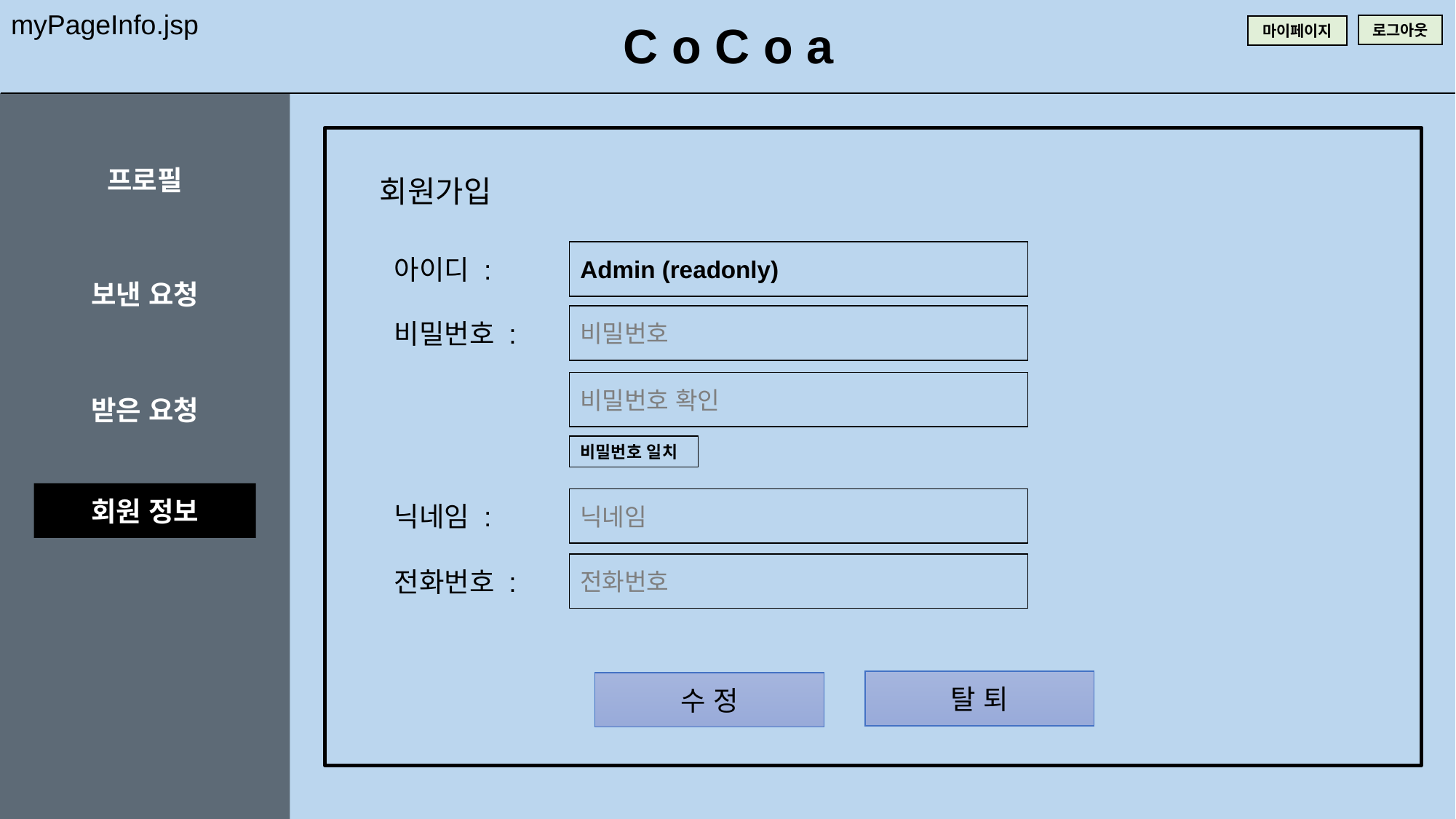

myPageInfo.jsp
C o C o a
로그아웃
마이페이지

프로필
회원가입
Admin (readonly)
아이디 :
보낸 요청
비밀번호
비밀번호 :
비밀번호 확인
받은 요청
비밀번호 일치
회원 정보
닉네임
닉네임 :
전화번호
전화번호 :
탈 퇴
수 정